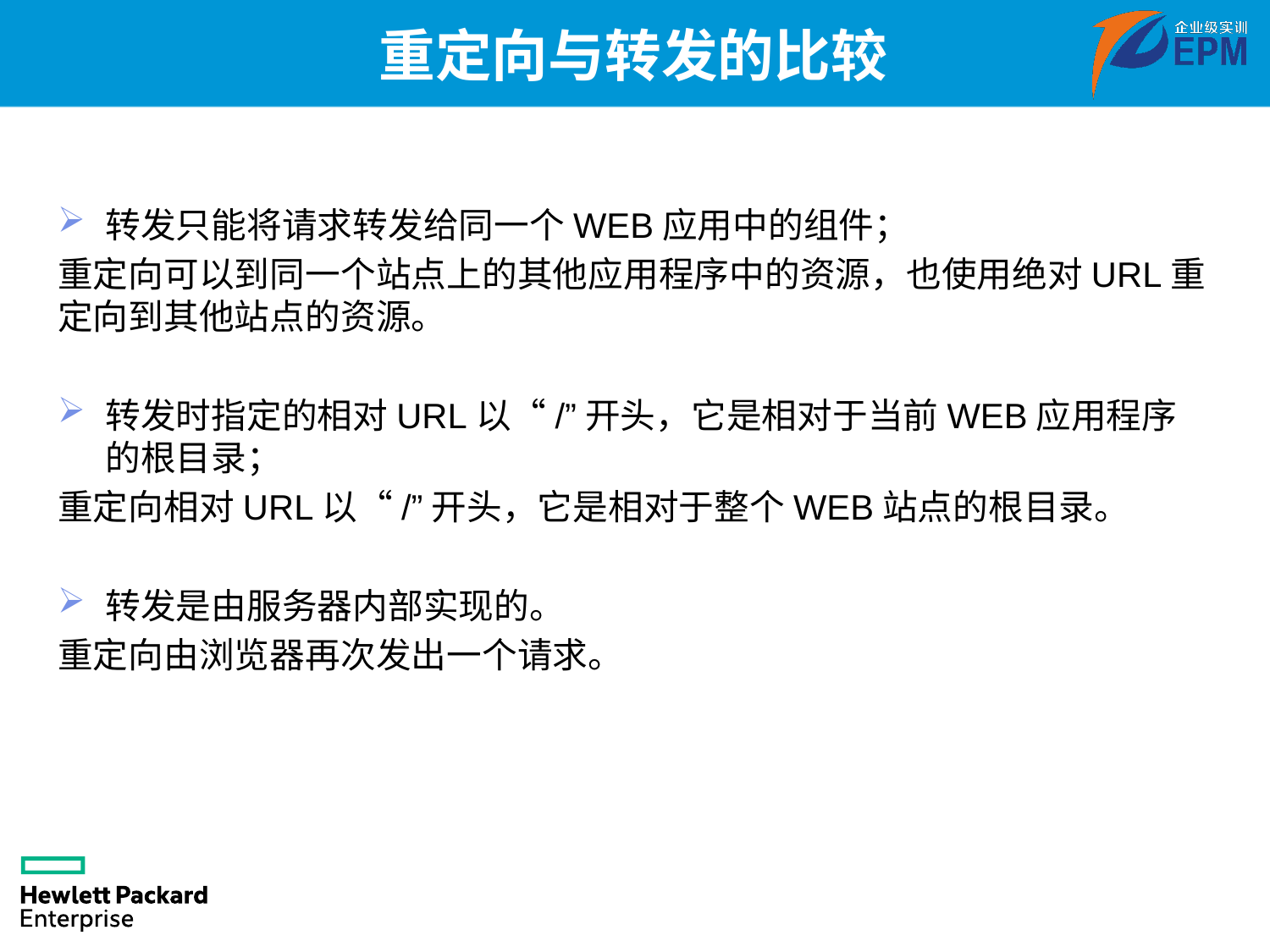

# 重定向与转发的比较
转发只能将请求转发给同一个WEB应用中的组件；
重定向可以到同一个站点上的其他应用程序中的资源，也使用绝对URL重定向到其他站点的资源。

转发时指定的相对URL以“/”开头，它是相对于当前WEB应用程序的根目录；
重定向相对URL以“/”开头，它是相对于整个WEB站点的根目录。

转发是由服务器内部实现的。
重定向由浏览器再次发出一个请求。